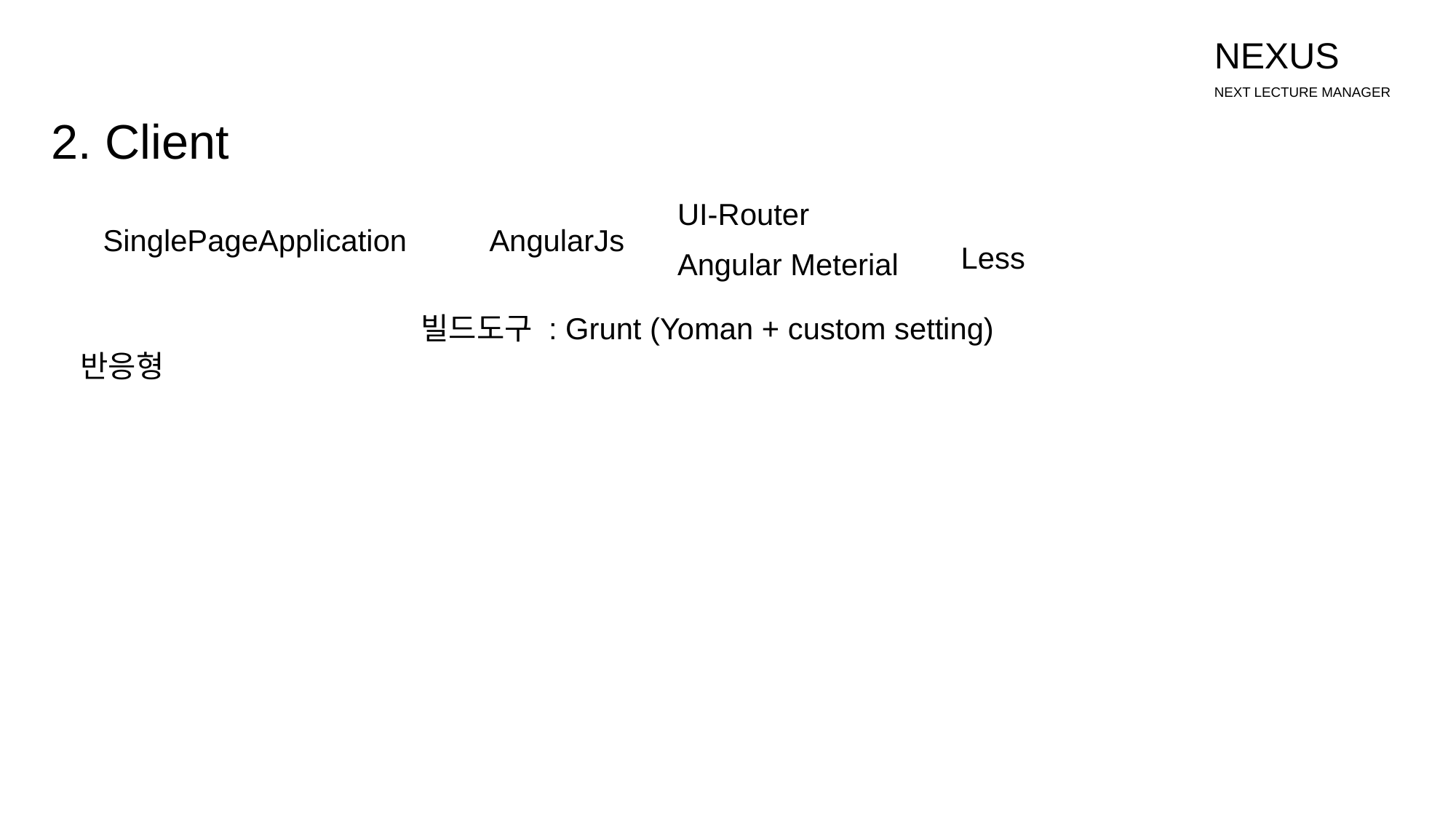

NEXUS
NEXT LECTURE MANAGER
2. Client
UI-Router
SinglePageApplication
AngularJs
Less
Angular Meterial
빌드도구 : Grunt (Yoman + custom setting)
반응형